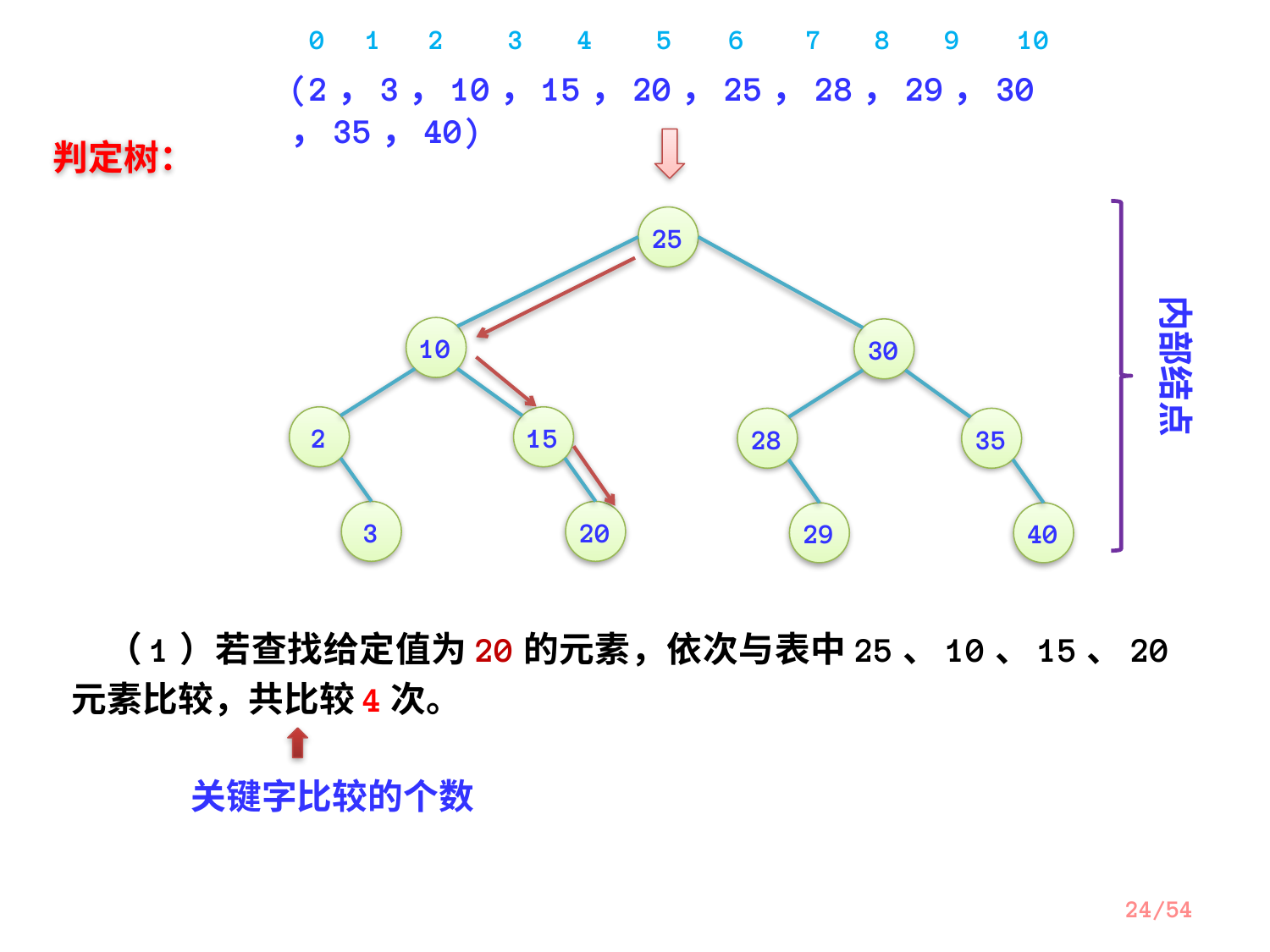

0
1
2
3
4
5
6
7
8
9
10
(2，3，10，15，20，25，28，29，30，35，40)
判定树：

25
内部结点
10
30
2
15
28
35
3
20
29
40
   （1）若查找给定值为20的元素，依次与表中25、10、15、20元素比较，共比较4次。

关键字比较的个数
24/54